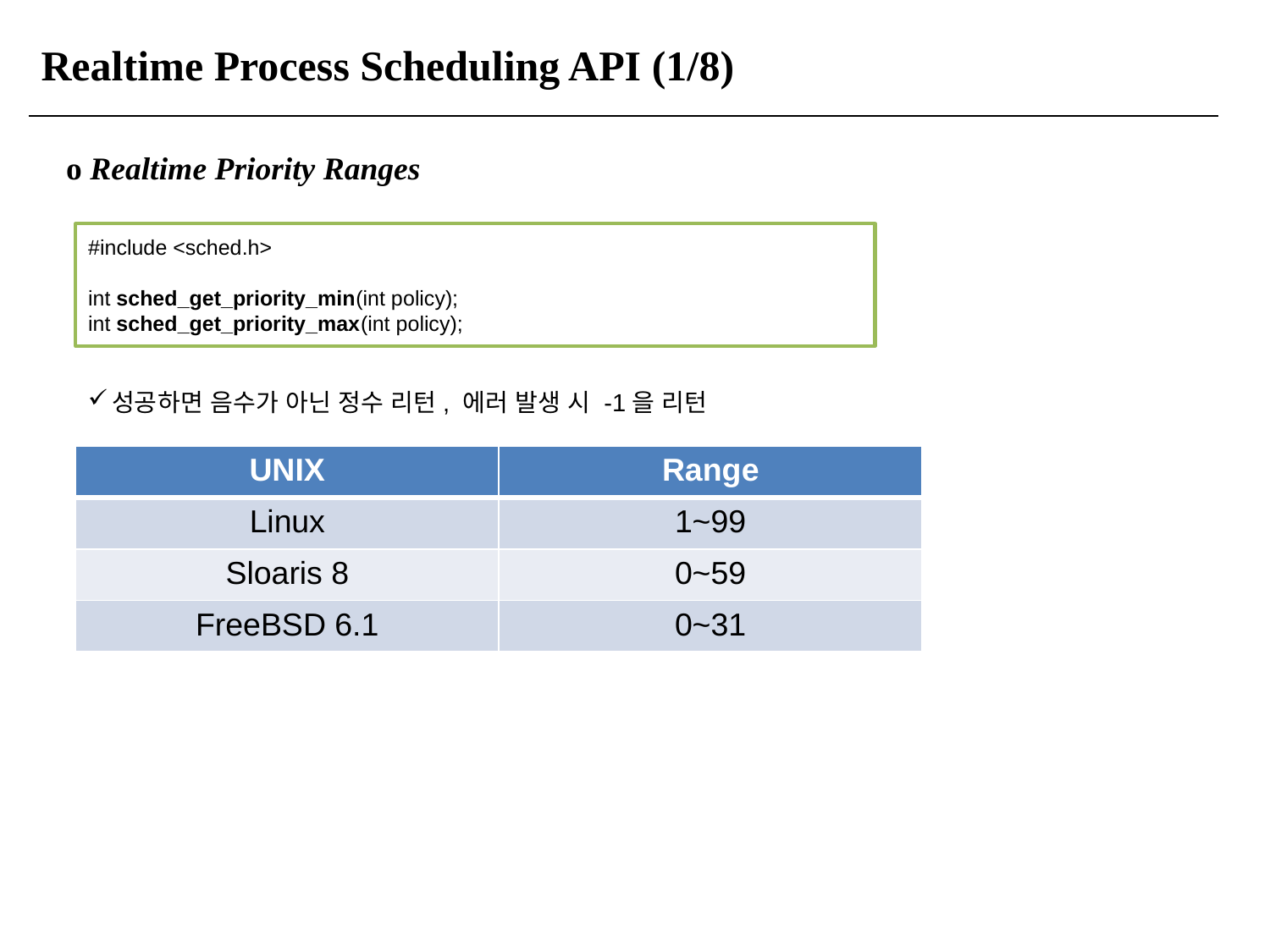

Realtime Process Scheduling API (1/8)
o Realtime Priority Ranges
#include <sched.h>

int sched_get_priority_min(int policy);
int sched_get_priority_max(int policy);
성공하면 음수가 아닌 정수 리턴, 에러 발생 시 -1을 리턴
| UNIX | Range |
| --- | --- |
| Linux | 1~99 |
| Sloaris 8 | 0~59 |
| FreeBSD 6.1 | 0~31 |